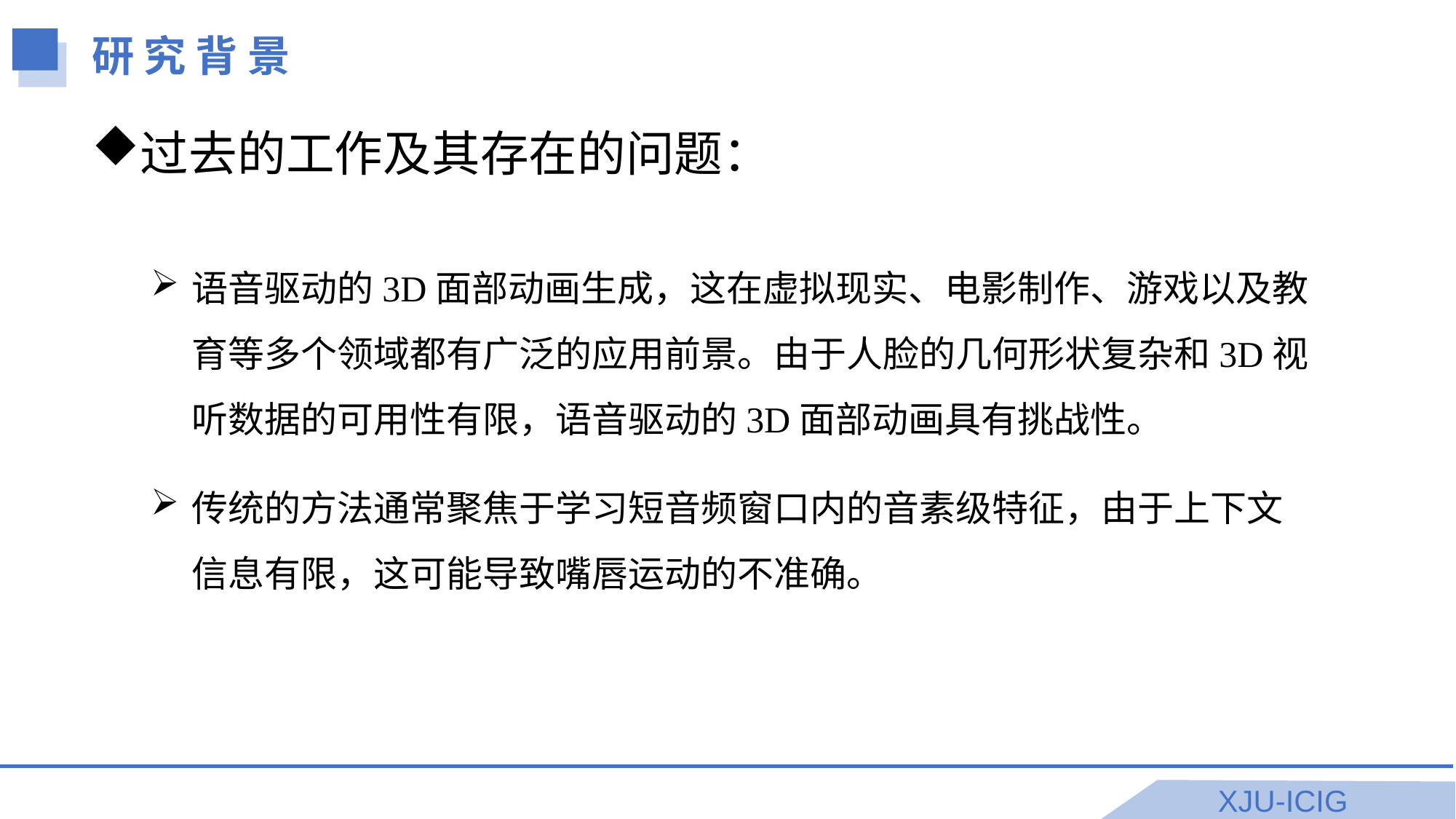

研 究 背 景

过去的工作及其存在的问题：
语音驱动的3D面部动画生成，这在虚拟现实、电影制作、游戏以及教育等多个领域都有广泛的应用前景。由于人脸的几何形状复杂和3D视听数据的可用性有限，语音驱动的3D面部动画具有挑战性。
传统的方法通常聚焦于学习短音频窗口内的音素级特征，由于上下文信息有限，这可能导致嘴唇运动的不准确。
XJU-ICIG